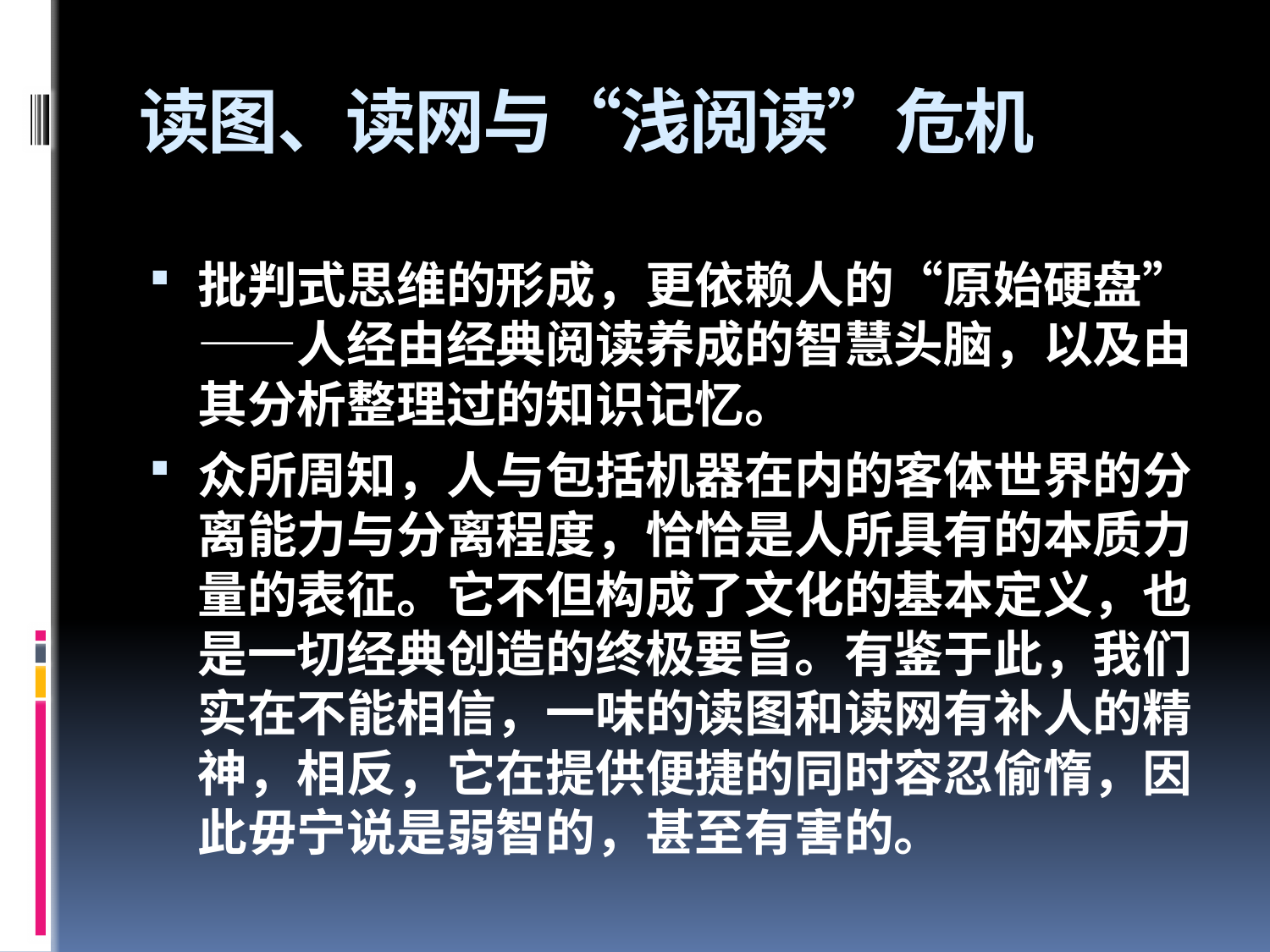

# 读图、读网与“浅阅读”危机
批判式思维的形成，更依赖人的“原始硬盘”——人经由经典阅读养成的智慧头脑，以及由其分析整理过的知识记忆。
众所周知，人与包括机器在内的客体世界的分离能力与分离程度，恰恰是人所具有的本质力量的表征。它不但构成了文化的基本定义，也是一切经典创造的终极要旨。有鉴于此，我们实在不能相信，一味的读图和读网有补人的精神，相反，它在提供便捷的同时容忍偷惰，因此毋宁说是弱智的，甚至有害的。